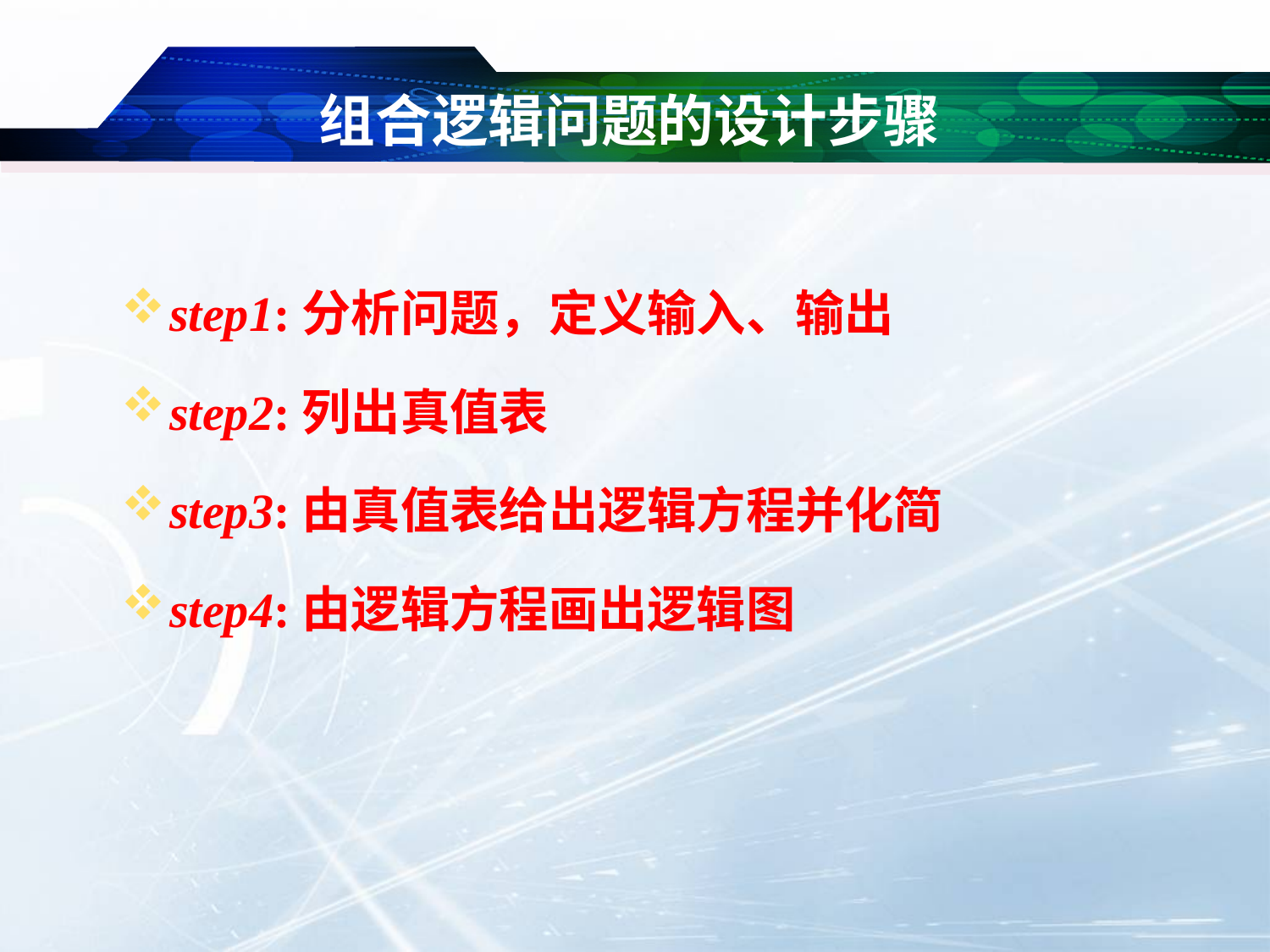

# 组合逻辑问题的设计步骤
step1:分析问题，定义输入、输出
step2:列出真值表
step3:由真值表给出逻辑方程并化简
step4:由逻辑方程画出逻辑图